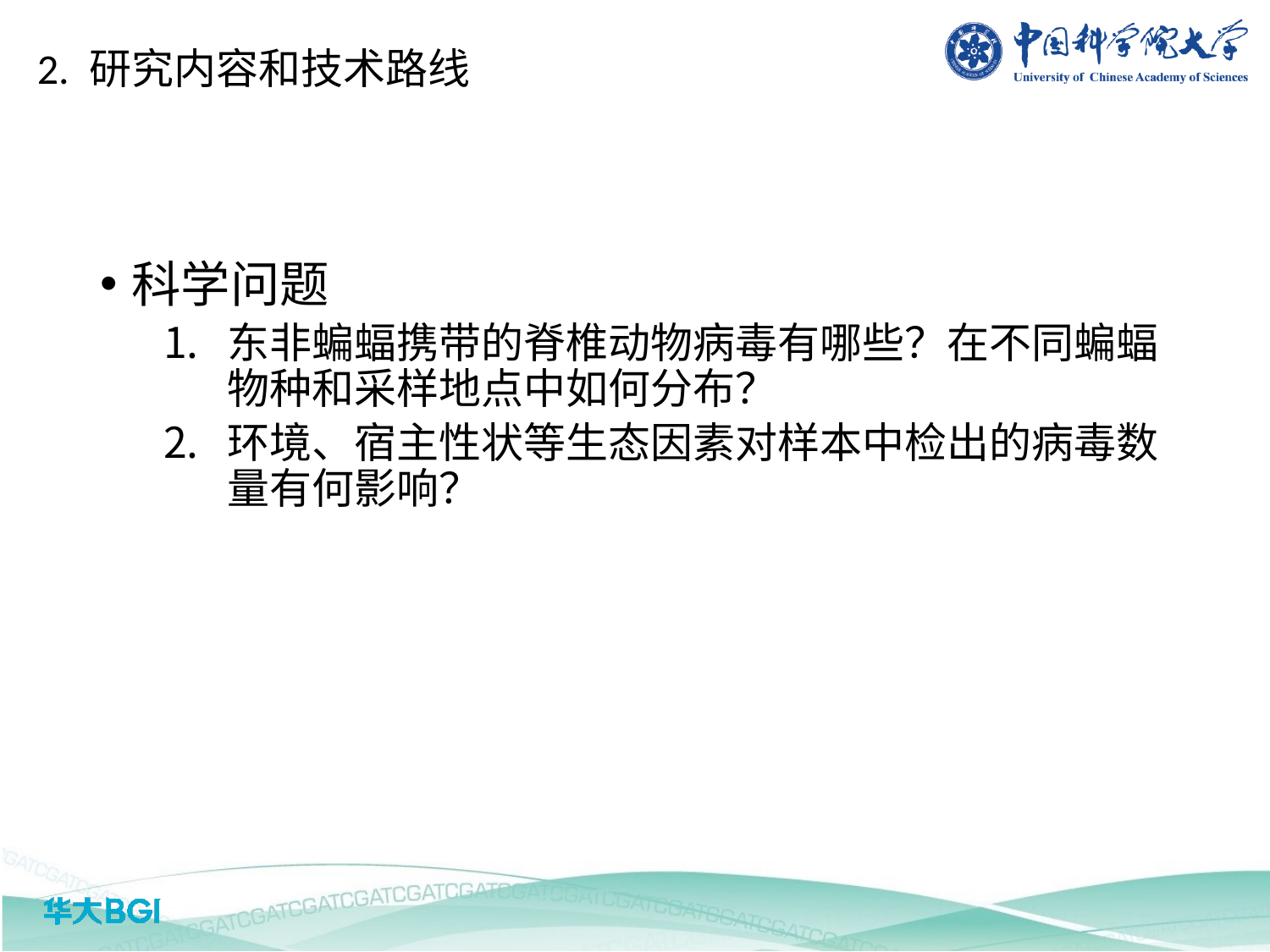

2. 研究内容和技术路线
科学问题
东非蝙蝠携带的脊椎动物病毒有哪些？在不同蝙蝠物种和采样地点中如何分布？
环境、宿主性状等生态因素对样本中检出的病毒数量有何影响？